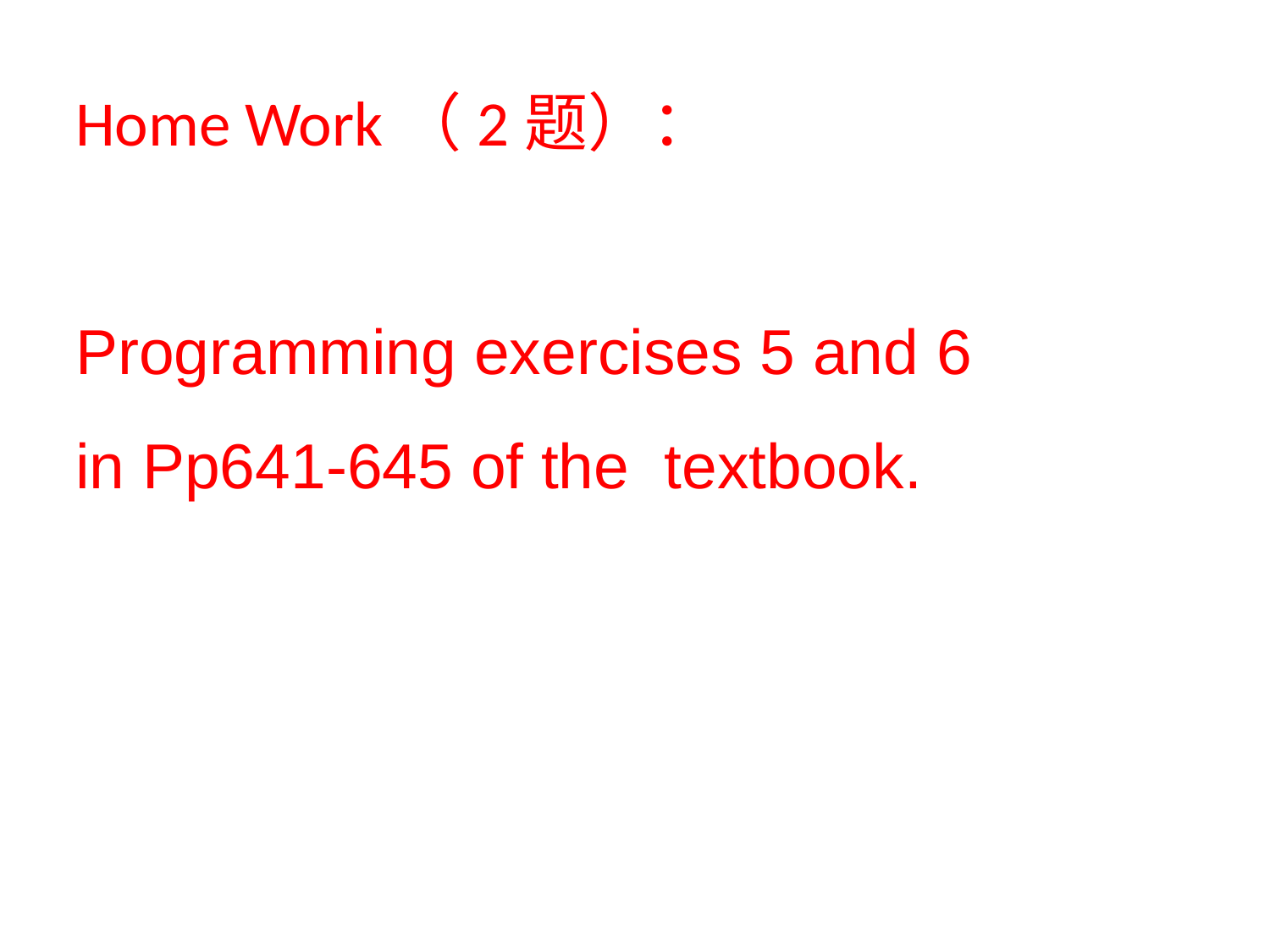

Home Work（2题）：

Programming exercises 5 and 6
in Pp641-645 of the  textbook.